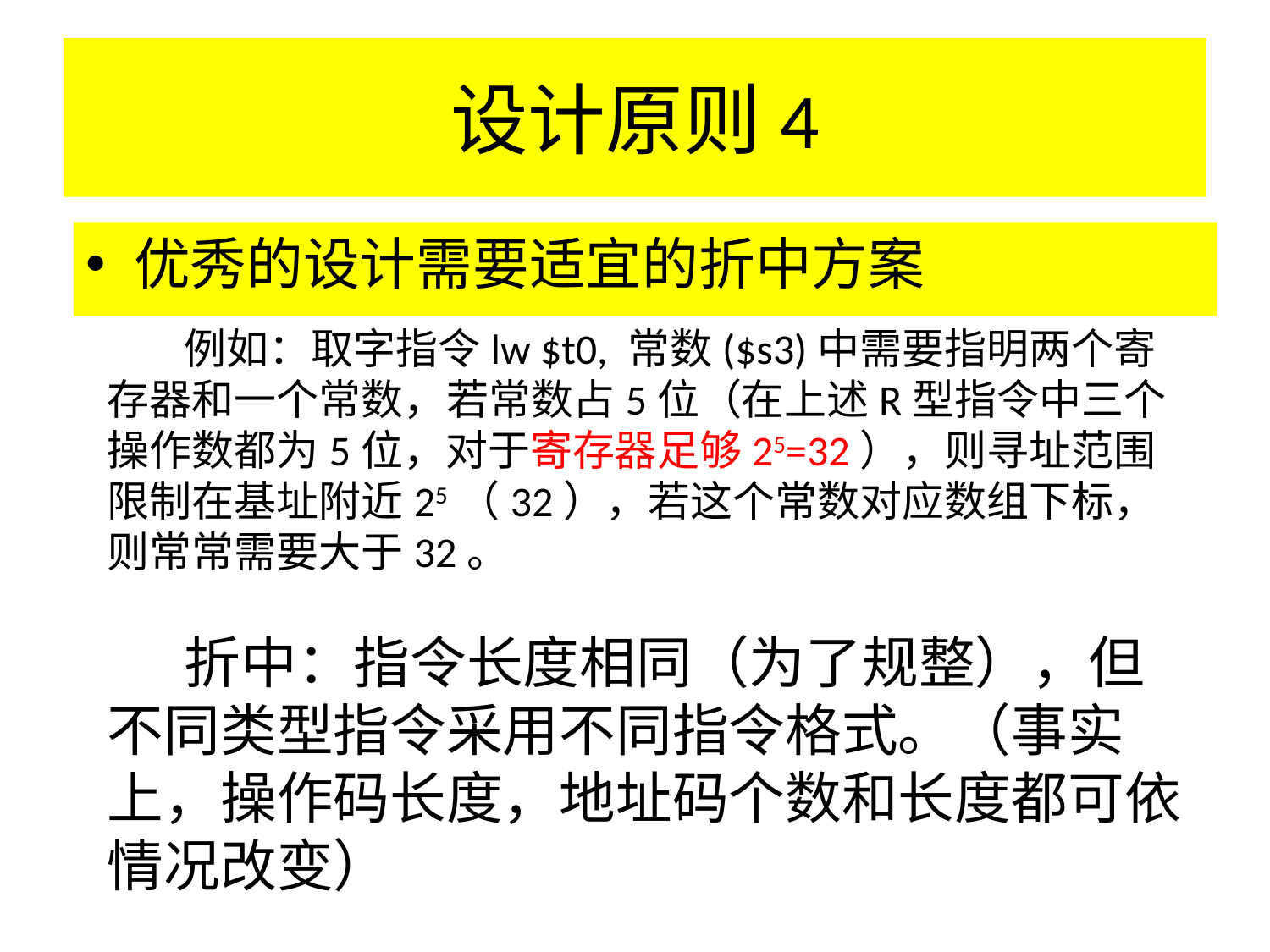

# 设计原则4
优秀的设计需要适宜的折中方案
       例如：取字指令lw $t0, 常数($s3)中需要指明两个寄存器和一个常数，若常数占5位（在上述R型指令中三个操作数都为5位，对于寄存器足够25=32），则寻址范围限制在基址附近25（32），若这个常数对应数组下标，则常常需要大于32。

     折中：指令长度相同（为了规整），但不同类型指令采用不同指令格式。（事实上，操作码长度，地址码个数和长度都可依情况改变）